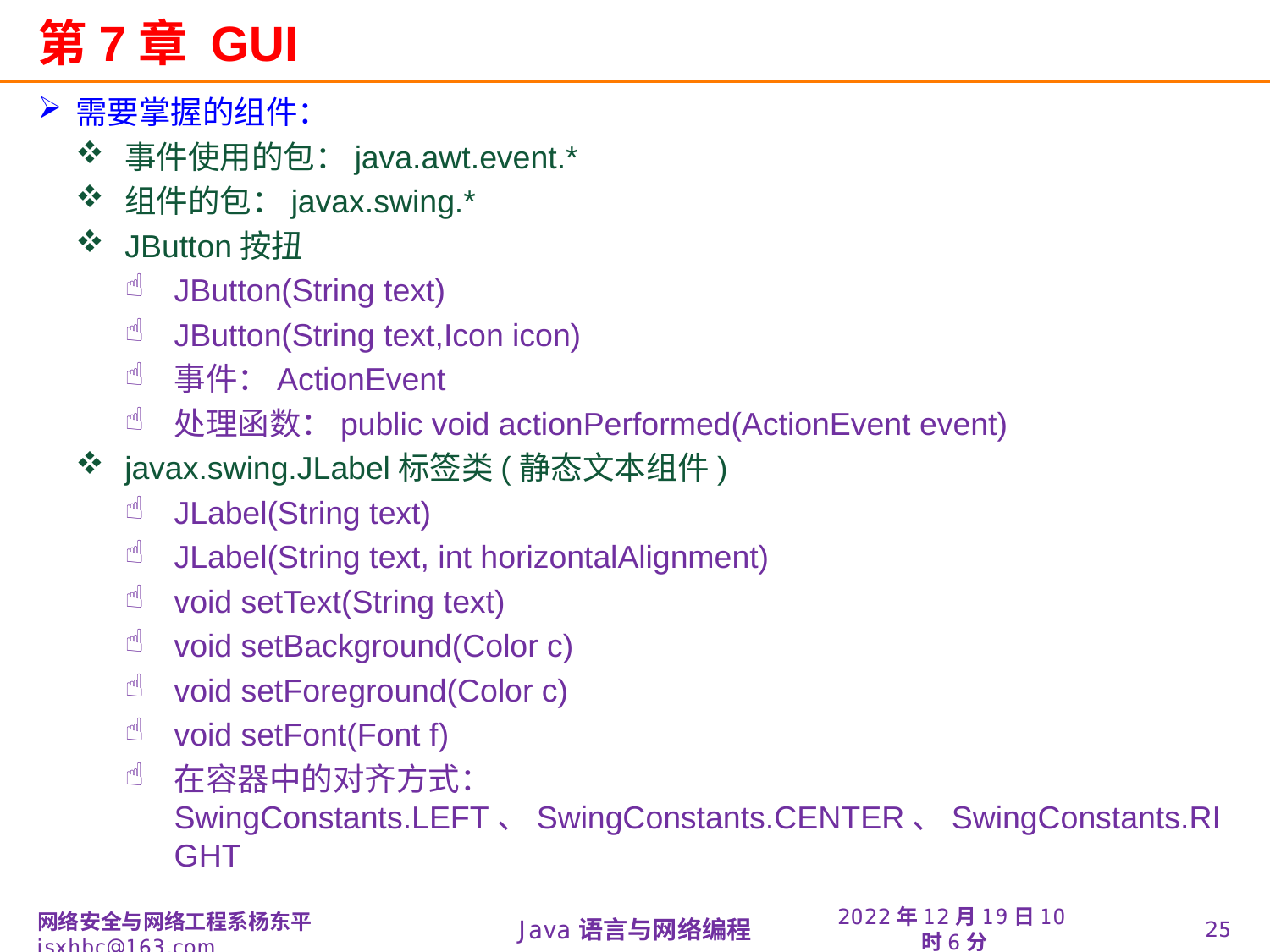

# 第7章 GUI
需要掌握的组件：
事件使用的包：java.awt.event.*
组件的包：javax.swing.*
JButton按扭
JButton(String text)
JButton(String text,Icon icon)
事件：ActionEvent
处理函数：public void actionPerformed(ActionEvent event)
javax.swing.JLabel标签类(静态文本组件)
JLabel(String text)
JLabel(String text, int horizontalAlignment)
void setText(String text)
void setBackground(Color c)
void setForeground(Color c)
void setFont(Font f)
在容器中的对齐方式：SwingConstants.LEFT、SwingConstants.CENTER、SwingConstants.RIGHT